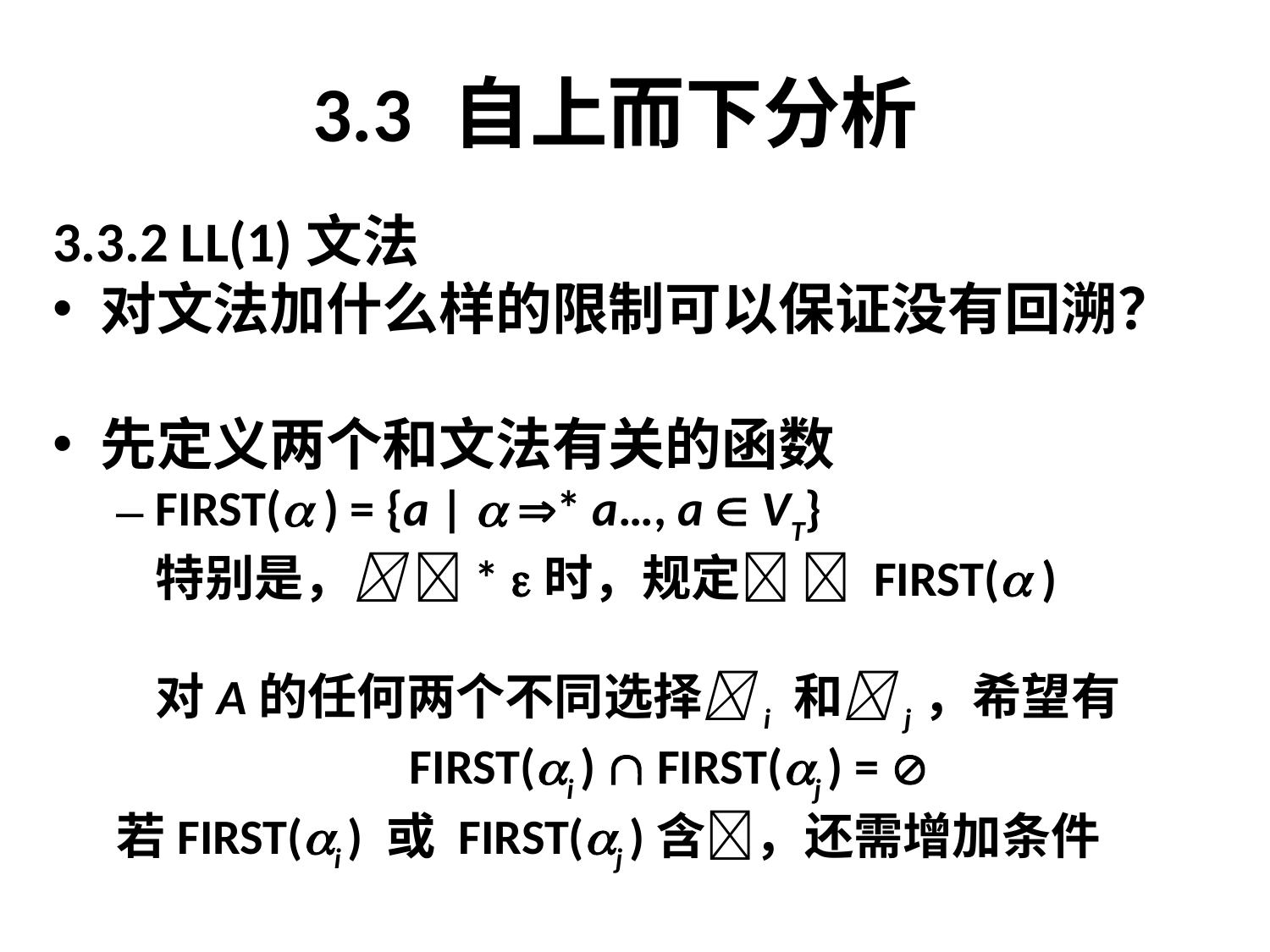

# 3.3 自上而下分析
3.3.2 LL(1)文法
对文法加什么样的限制可以保证没有回溯？

先定义两个和文法有关的函数
FIRST(α ) = {a | α ⇒* a…, a ∈ VT}
	特别是，α ⇒* ε时，规定ε ∈ FIRST(α )

	对A的任何两个不同选择αi 和αj，希望有
			FIRST(αi ) ∩ FIRST(αj ) = ∅
若FIRST(αi ) 或 FIRST(αj )含ε，还需增加条件